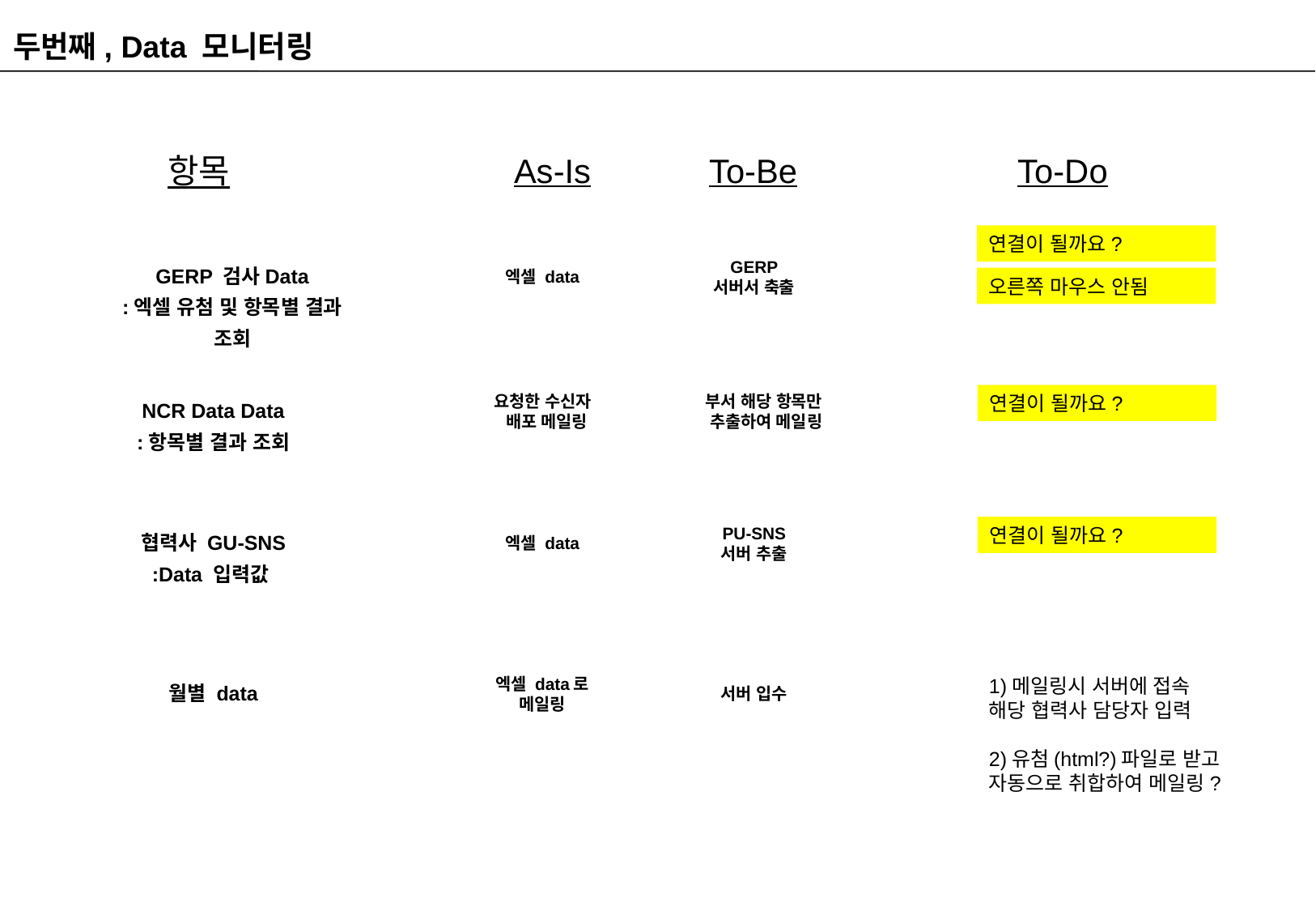

두번째, Data 모니터링
항목
As-Is
To-Be
To-Do
연결이 될까요?
GERP 검사Data
:엑셀 유첨 및 항목별 결과 조회
엑셀 data
GERP
서버서 축출

오른쪽 마우스 안됨
NCR Data Data
:항목별 결과 조회
요청한 수신자
 배포 메일링
부서 해당 항목만
추출하여 메일링
연결이 될까요?
협력사 GU-SNS
:Data 입력값
엑셀 data
PU-SNS
서버 추출
연결이 될까요?
월별 data
엑셀 data로
메일링
서버 입수
1)메일링시 서버에 접속
해당 협력사 담당자 입력

2)유첨(html?)파일로 받고 자동으로 취합하여 메일링?